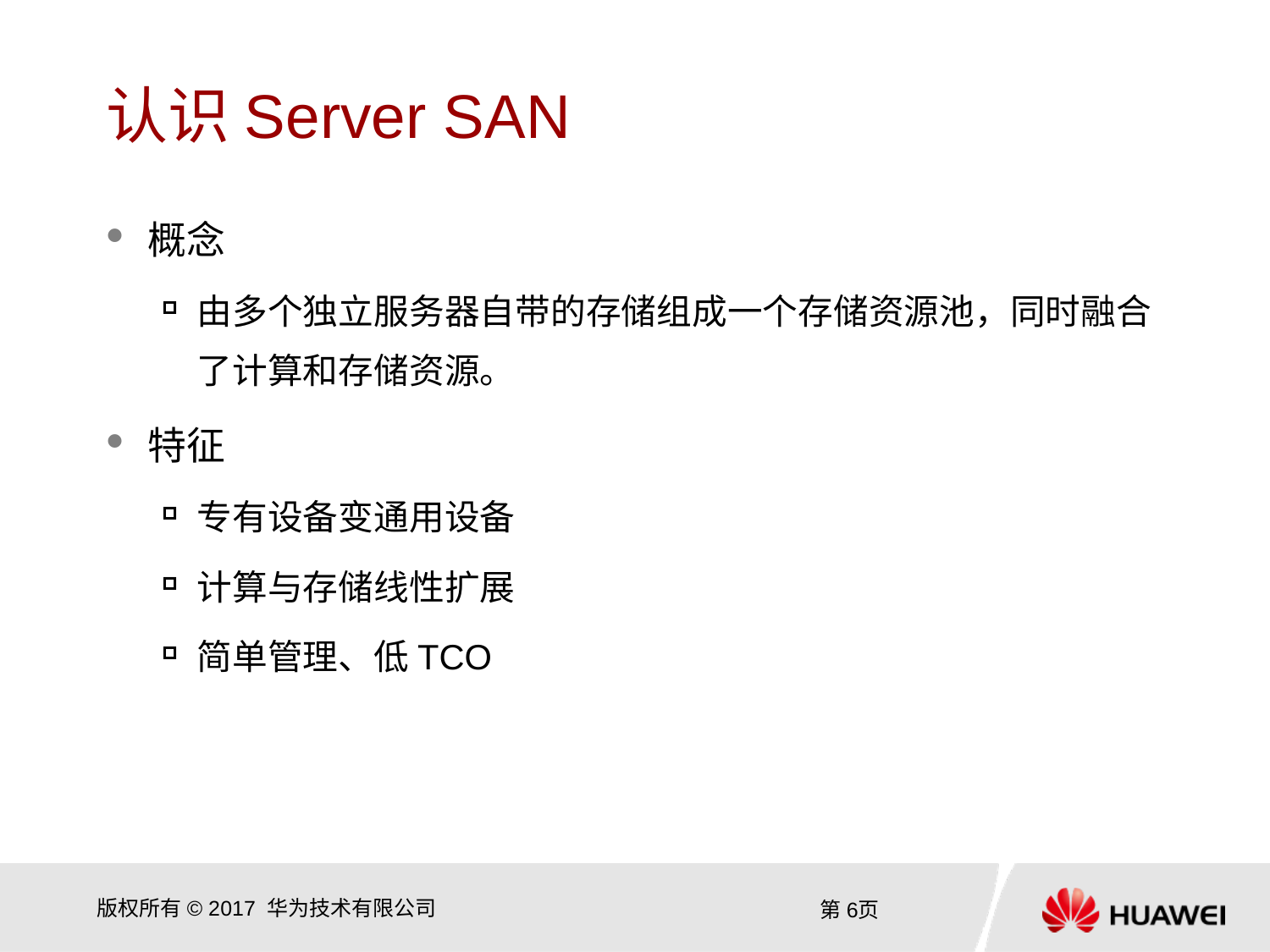

# 认识Server SAN
概念
由多个独立服务器自带的存储组成一个存储资源池，同时融合了计算和存储资源。
特征
专有设备变通用设备
计算与存储线性扩展
简单管理、低TCO